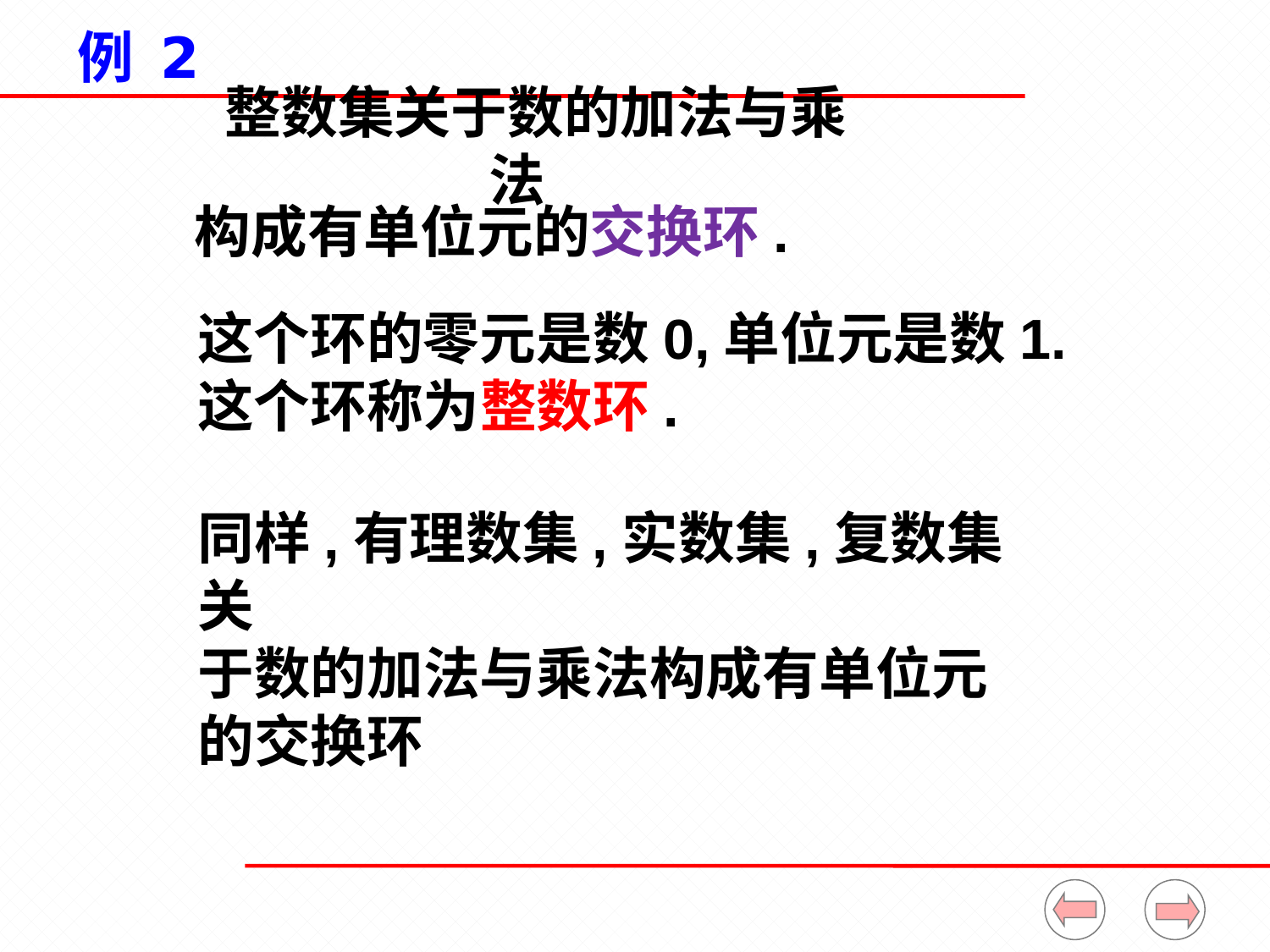

# 例 2
整数集关于数的加法与乘法
构成有单位元的交换环.
这个环的零元是数0,单位元是数1.
这个环称为整数环.
同样,有理数集,实数集,复数集关
于数的加法与乘法构成有单位元
的交换环